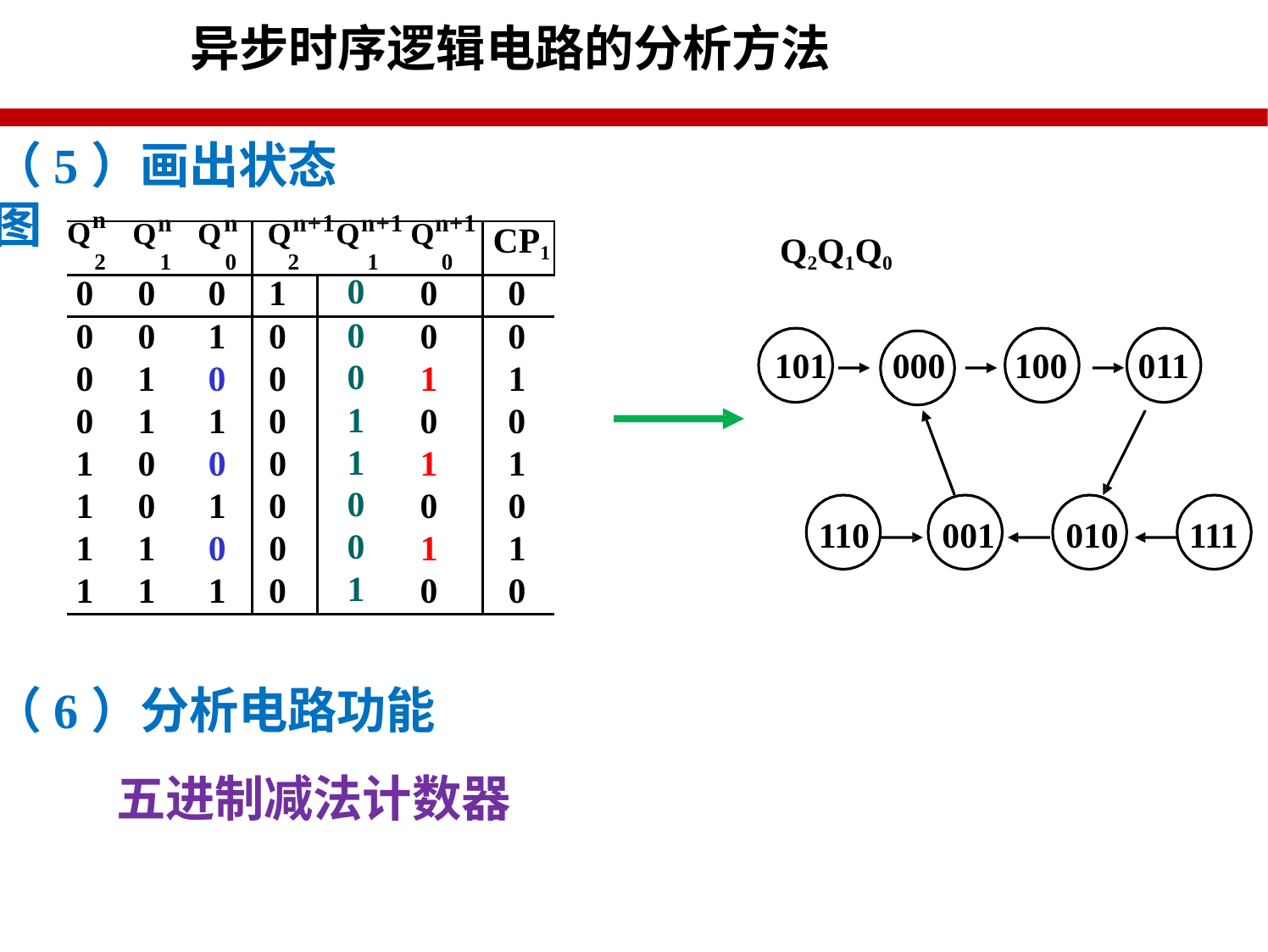

# 异步时序逻辑电路的分析方法
（5）画出状态图
| Qn 2 | Qn 1 | Qn 0 | Qn+1Qn+1 Qn+1 2 1 0 |  |  | CP1 |
| --- | --- | --- | --- | --- | --- | --- |
| 0 | 0 | 0 | 1 | 0 | 0 | 0 |
| 0 | 0 | 1 | 0 | 0 | 0 | 0 |
| 0 | 1 | 0 | 0 | 0 | 1 | 1 |
| 0 | 1 | 1 | 0 | 1 | 0 | 0 |
| 1 | 0 | 0 | 0 | 1 | 1 | 1 |
| 1 | 0 | 1 | 0 | 0 | 0 | 0 |
| 1 | 1 | 0 | 0 | 0 | 1 | 1 |
| 1 | 1 | 1 | 0 | 1 | 0 | 0 |
Q2Q1Q0

101	000
100
011

110
001
010
111

（6）分析电路功能
五进制减法计数器